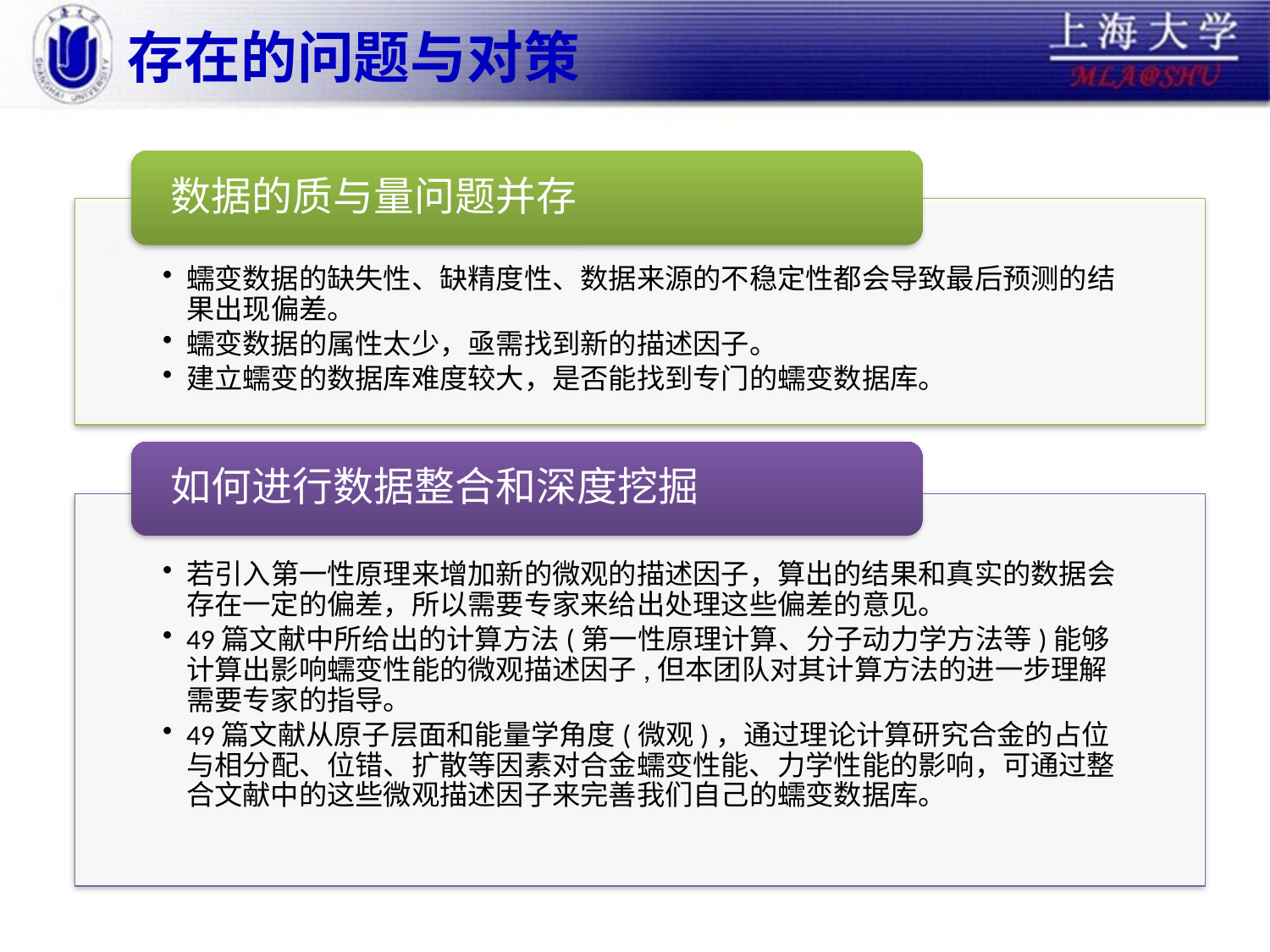

# 存在的问题与对策
蠕变数据的缺失性、缺精度性、数据来源的不稳定性都会导致最后预测的结果出现偏差。
蠕变数据的属性太少，亟需找到新的描述因子。
建立蠕变的数据库难度较大，是否能找到专门的蠕变数据库。
数据的质与量问题并存
若引入第一性原理来增加新的微观的描述因子，算出的结果和真实的数据会存在一定的偏差，所以需要专家来给出处理这些偏差的意见。
49篇文献中所给出的计算方法(第一性原理计算、分子动力学方法等)能够计算出影响蠕变性能的微观描述因子,但本团队对其计算方法的进一步理解需要专家的指导。
49篇文献从原子层面和能量学角度(微观)，通过理论计算研究合金的占位与相分配、位错、扩散等因素对合金蠕变性能、力学性能的影响，可通过整合文献中的这些微观描述因子来完善我们自己的蠕变数据库。

如何进行数据整合和深度挖掘